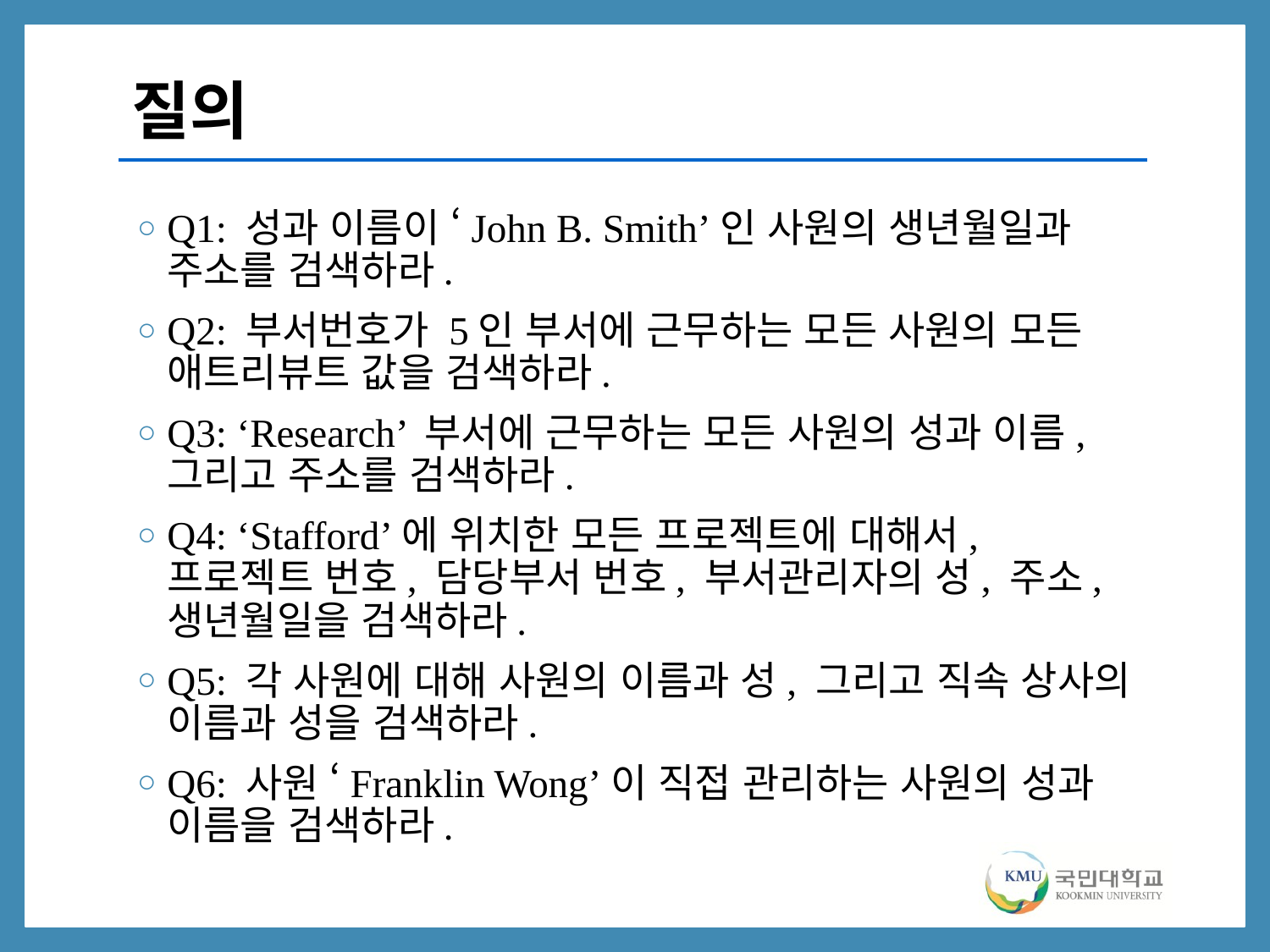

# 질의
Q1: 성과 이름이 ‘John B. Smith’인 사원의 생년월일과 주소를 검색하라.
Q2: 부서번호가 5인 부서에 근무하는 모든 사원의 모든 애트리뷰트 값을 검색하라.
Q3: ‘Research’ 부서에 근무하는 모든 사원의 성과 이름, 그리고 주소를 검색하라.
Q4: ‘Stafford’에 위치한 모든 프로젝트에 대해서, 프로젝트 번호, 담당부서 번호, 부서관리자의 성, 주소, 생년월일을 검색하라.
Q5: 각 사원에 대해 사원의 이름과 성, 그리고 직속 상사의 이름과 성을 검색하라.
Q6: 사원 ‘Franklin Wong’이 직접 관리하는 사원의 성과 이름을 검색하라.